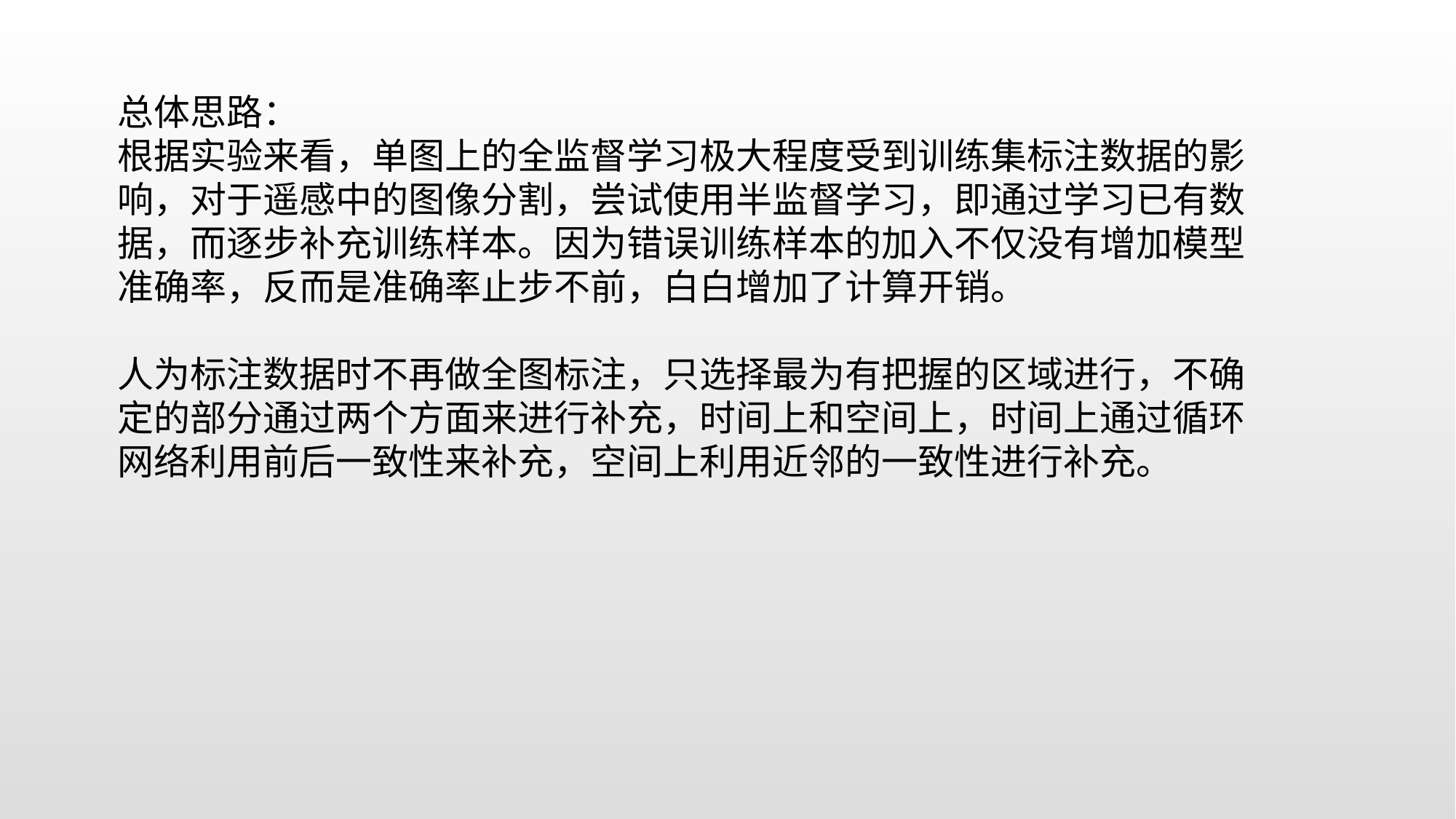

总体思路：
根据实验来看，单图上的全监督学习极大程度受到训练集标注数据的影响，对于遥感中的图像分割，尝试使用半监督学习，即通过学习已有数据，而逐步补充训练样本。因为错误训练样本的加入不仅没有增加模型准确率，反而是准确率止步不前，白白增加了计算开销。

人为标注数据时不再做全图标注，只选择最为有把握的区域进行，不确定的部分通过两个方面来进行补充，时间上和空间上，时间上通过循环网络利用前后一致性来补充，空间上利用近邻的一致性进行补充。